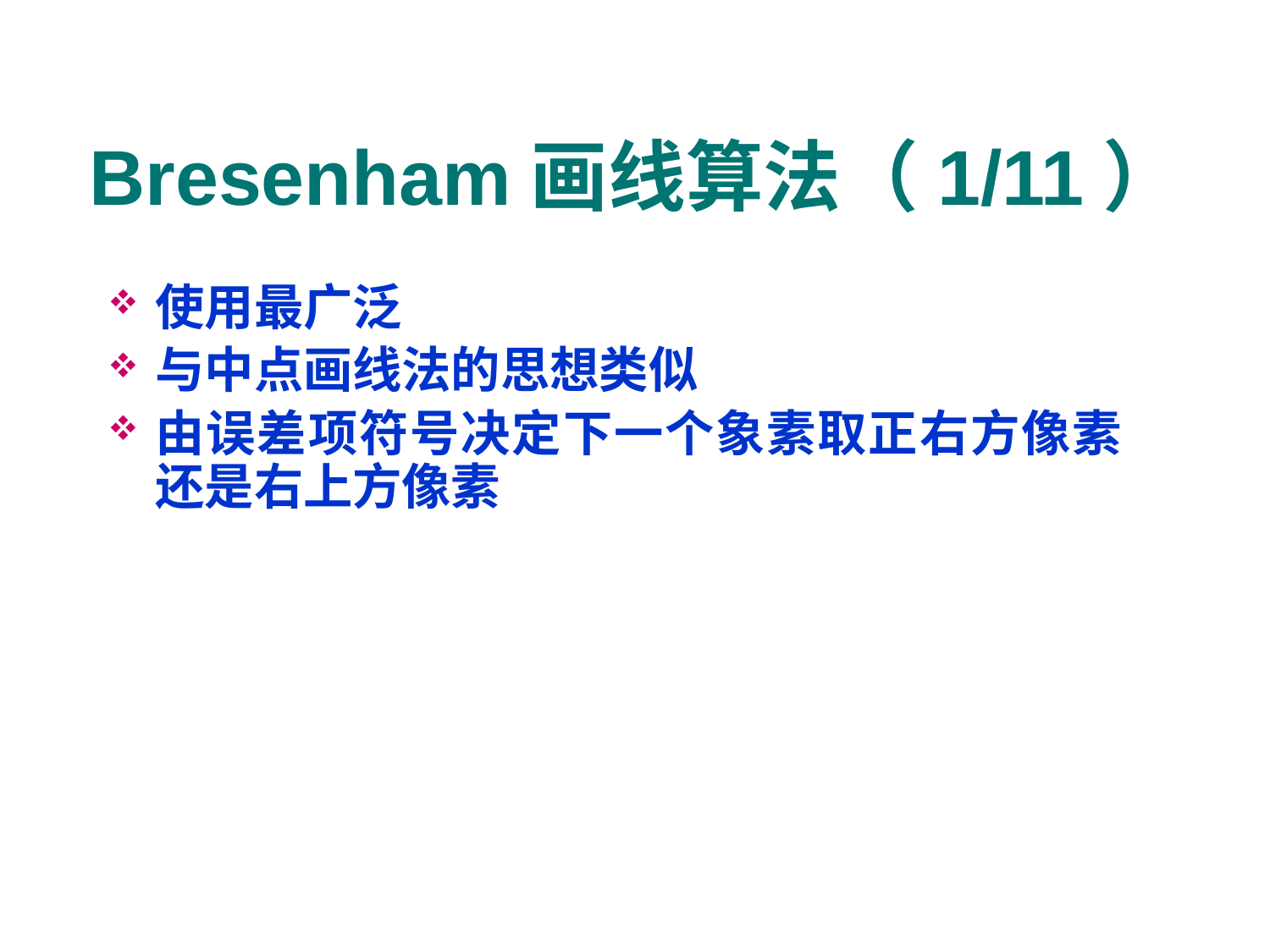

# Bresenham画线算法（1/11）
使用最广泛
与中点画线法的思想类似
由误差项符号决定下一个象素取正右方像素还是右上方像素